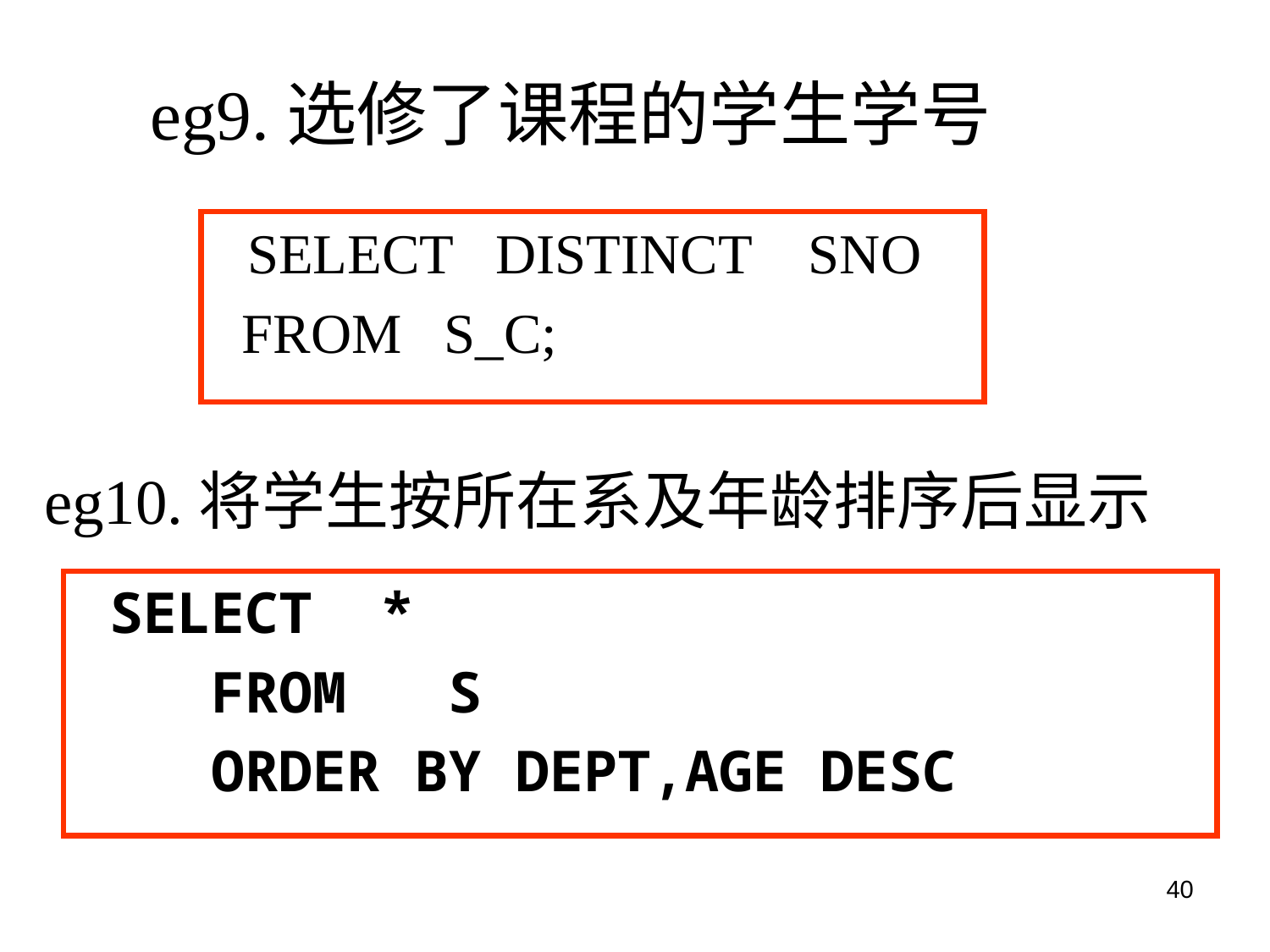

eg9.选修了课程的学生学号
 SELECT   DISTINCT    SNO
  FROM   S_C;
eg10.将学生按所在系及年龄排序后显示
 SELECT  *
    FROM   S
    ORDER BY DEPT,AGE DESC
40